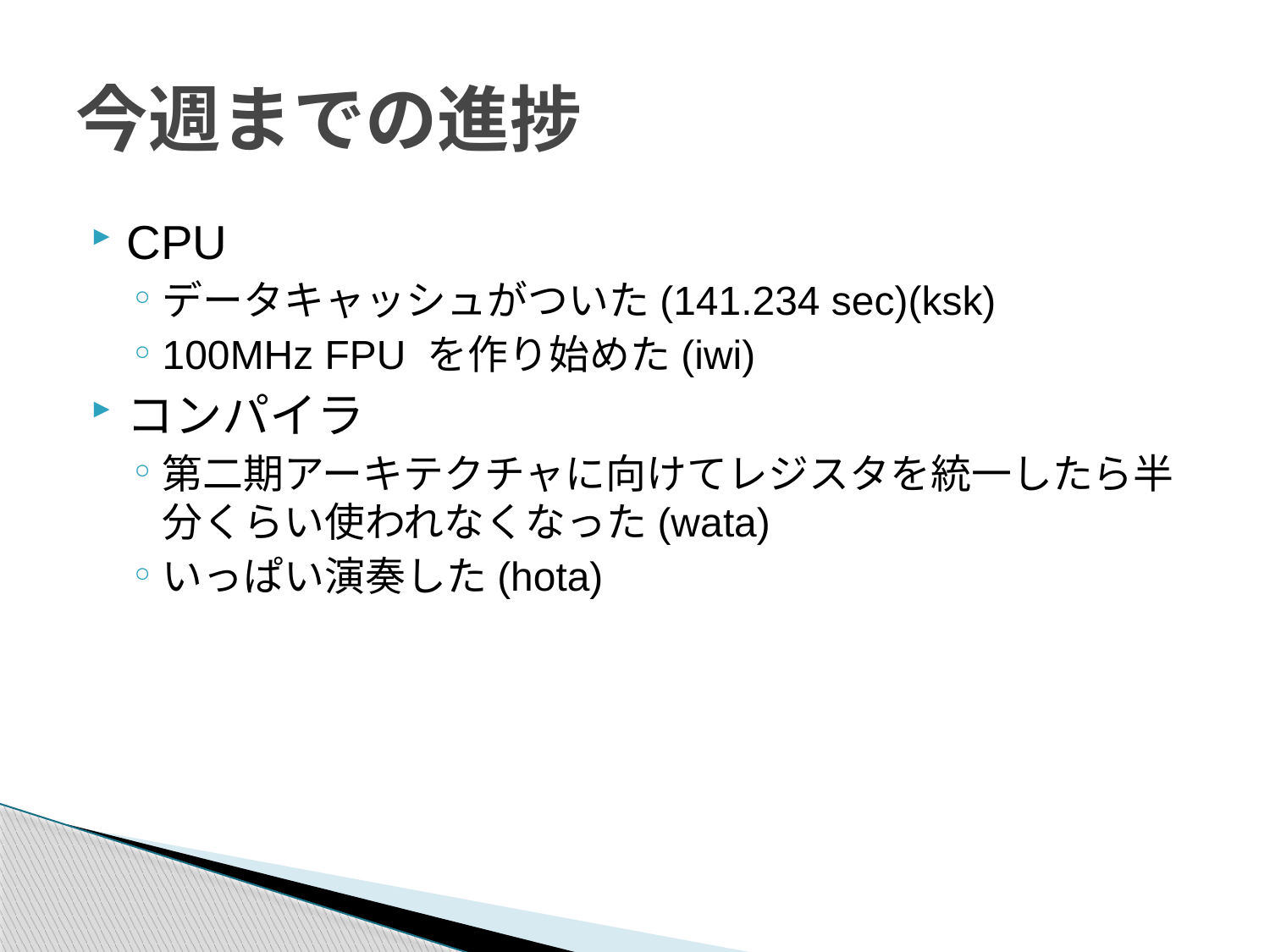

# 今週までの進捗
CPU
データキャッシュがついた(141.234 sec)(ksk)
100MHz FPU を作り始めた(iwi)
コンパイラ
第二期アーキテクチャに向けてレジスタを統一したら半分くらい使われなくなった(wata)
いっぱい演奏した(hota)